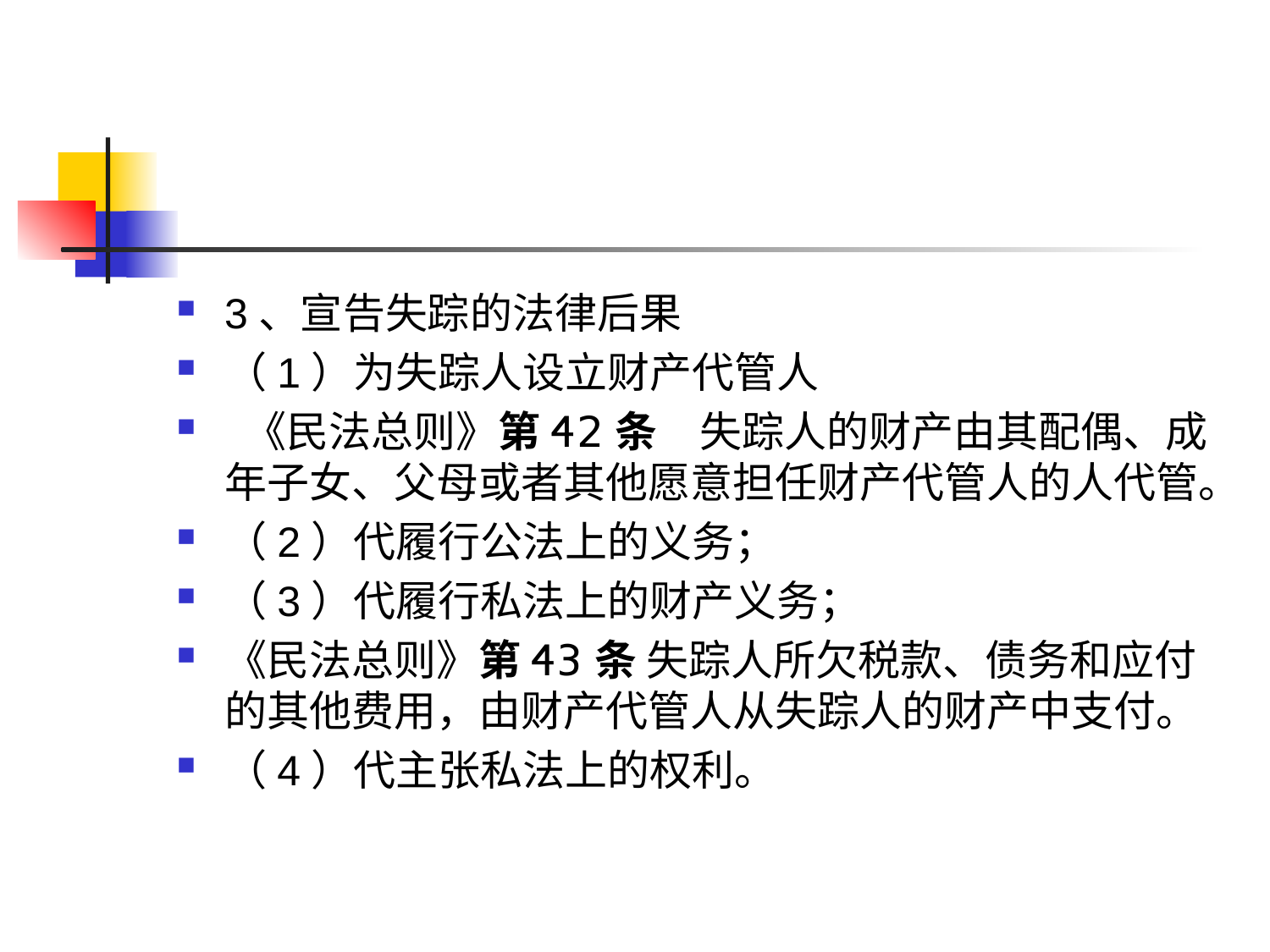

#
3、宣告失踪的法律后果
（1）为失踪人设立财产代管人
 《民法总则》第42条　失踪人的财产由其配偶、成年子女、父母或者其他愿意担任财产代管人的人代管。
（2）代履行公法上的义务；
（3）代履行私法上的财产义务；
《民法总则》第43条 失踪人所欠税款、债务和应付的其他费用，由财产代管人从失踪人的财产中支付。
（4）代主张私法上的权利。